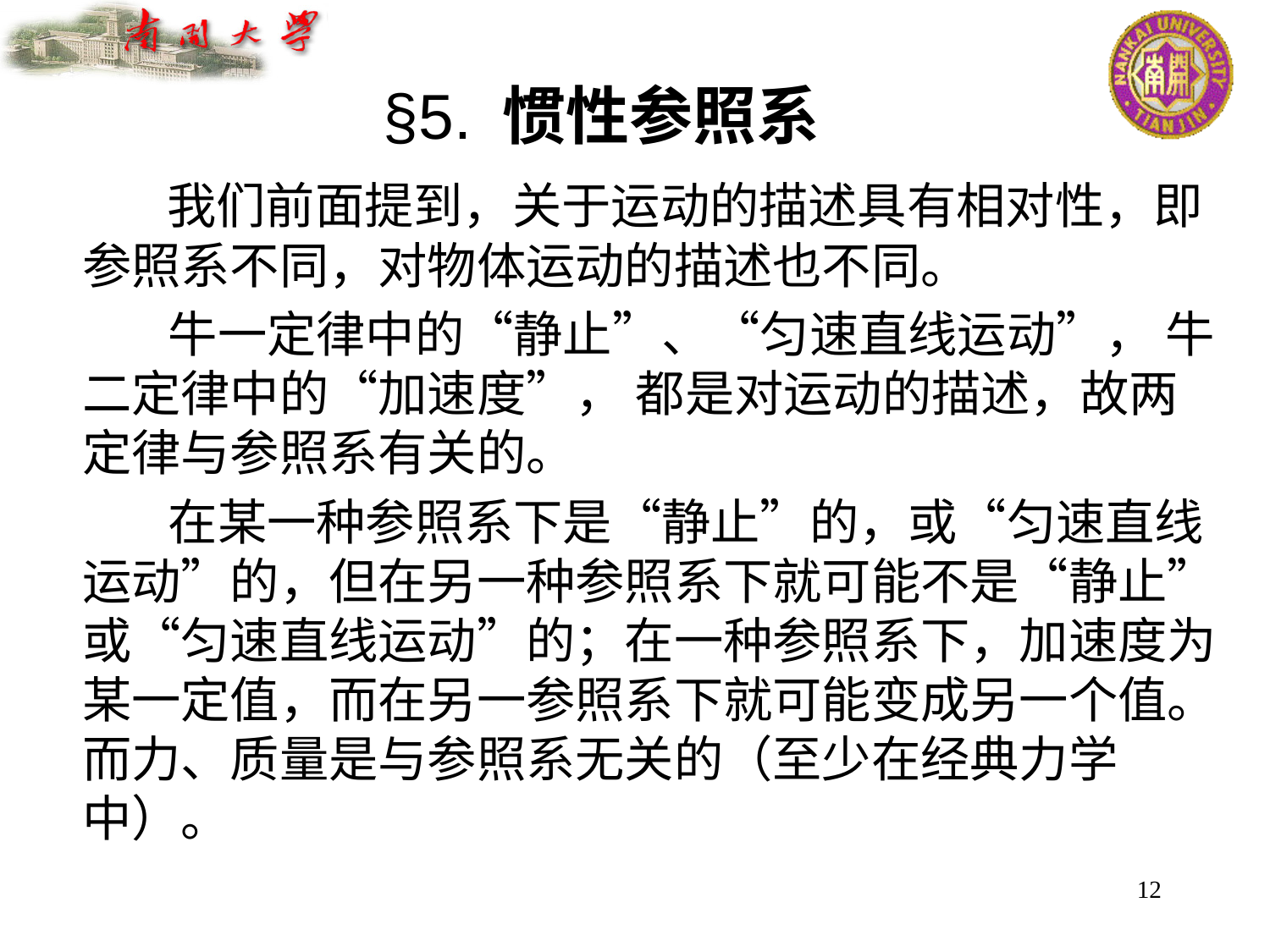

§5. 惯性参照系
 我们前面提到，关于运动的描述具有相对性，即参照系不同，对物体运动的描述也不同。
 牛一定律中的“静止”、“匀速直线运动”， 牛二定律中的“加速度”， 都是对运动的描述，故两定律与参照系有关的。
 在某一种参照系下是“静止”的，或“匀速直线运动”的，但在另一种参照系下就可能不是“静止”或“匀速直线运动”的；在一种参照系下，加速度为某一定值，而在另一参照系下就可能变成另一个值。而力、质量是与参照系无关的（至少在经典力学中）。
12